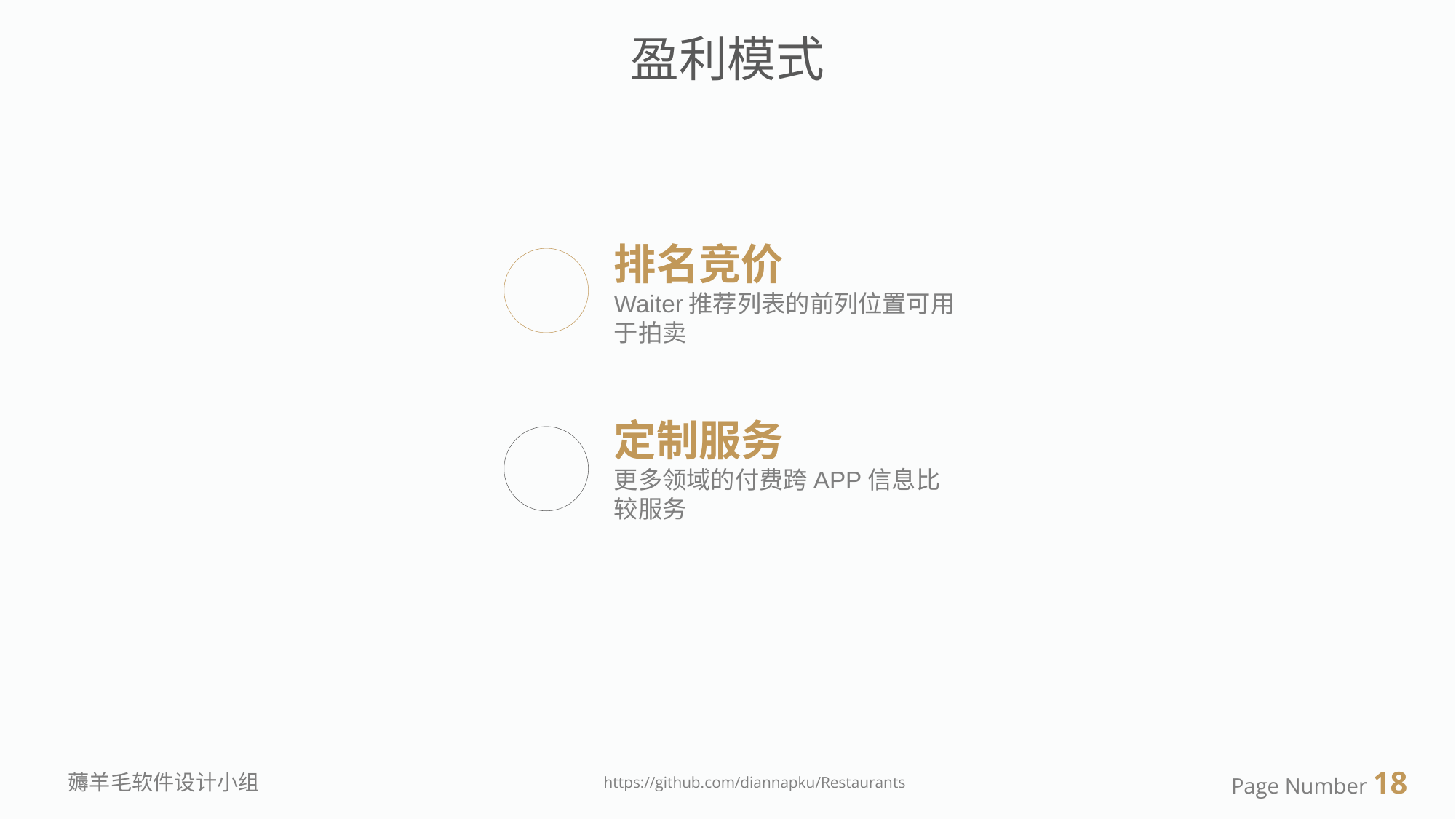

盈利模式
排名竞价
Waiter推荐列表的前列位置可用于拍卖

定制服务
更多领域的付费跨APP信息比较服务

Page Number 18
薅羊毛软件设计小组
https://github.com/diannapku/Restaurants